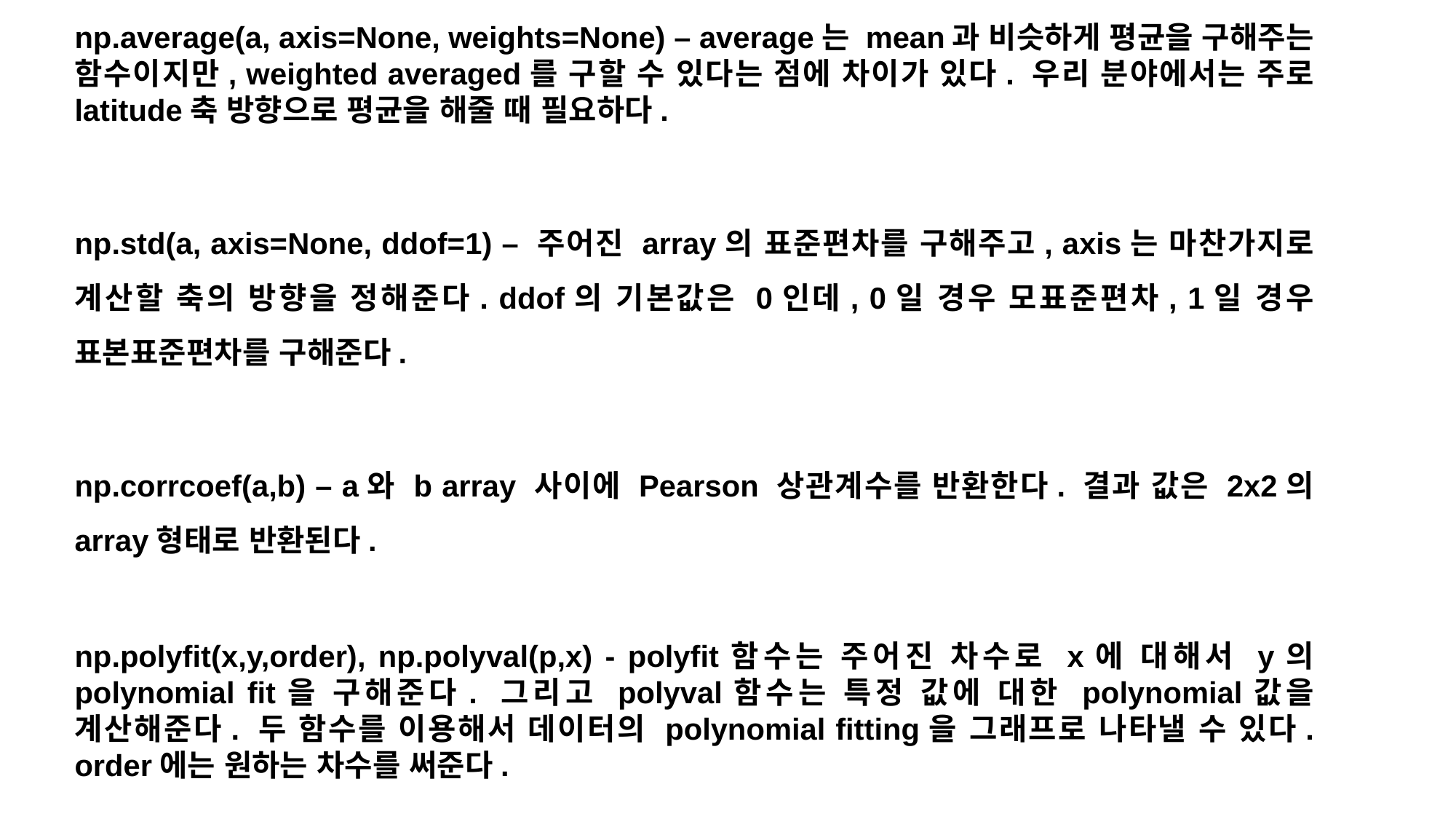

np.average(a, axis=None, weights=None) – average는 mean과 비슷하게 평균을 구해주는 함수이지만, weighted averaged를 구할 수 있다는 점에 차이가 있다. 우리 분야에서는 주로 latitude축 방향으로 평균을 해줄 때 필요하다.

np.std(a, axis=None, ddof=1) – 주어진 array의 표준편차를 구해주고, axis는 마찬가지로 계산할 축의 방향을 정해준다. ddof의 기본값은 0인데, 0일 경우 모표준편차, 1일 경우 표본표준편차를 구해준다.

np.corrcoef(a,b) – a와 b array 사이에 Pearson 상관계수를 반환한다. 결과 값은 2x2의 array형태로 반환된다.

np.polyfit(x,y,order), np.polyval(p,x) - polyfit함수는 주어진 차수로 x에 대해서 y의 polynomial fit을 구해준다. 그리고 polyval함수는 특정 값에 대한 polynomial값을 계산해준다. 두 함수를 이용해서 데이터의 polynomial fitting을 그래프로 나타낼 수 있다. order에는 원하는 차수를 써준다.